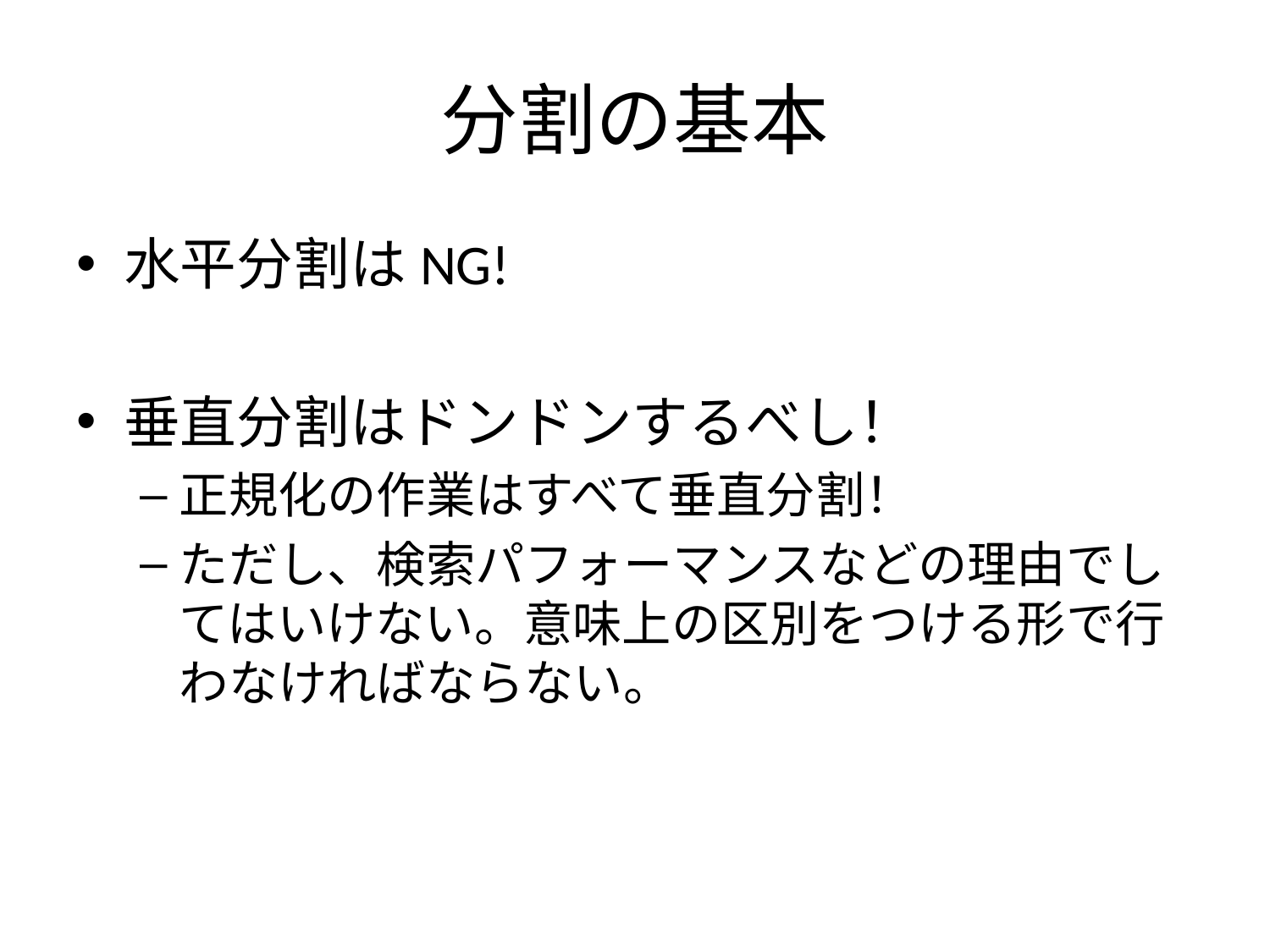

# 分割の基本
水平分割はNG!

垂直分割はドンドンするべし！
正規化の作業はすべて垂直分割！
ただし、検索パフォーマンスなどの理由でしてはいけない。意味上の区別をつける形で行わなければならない。